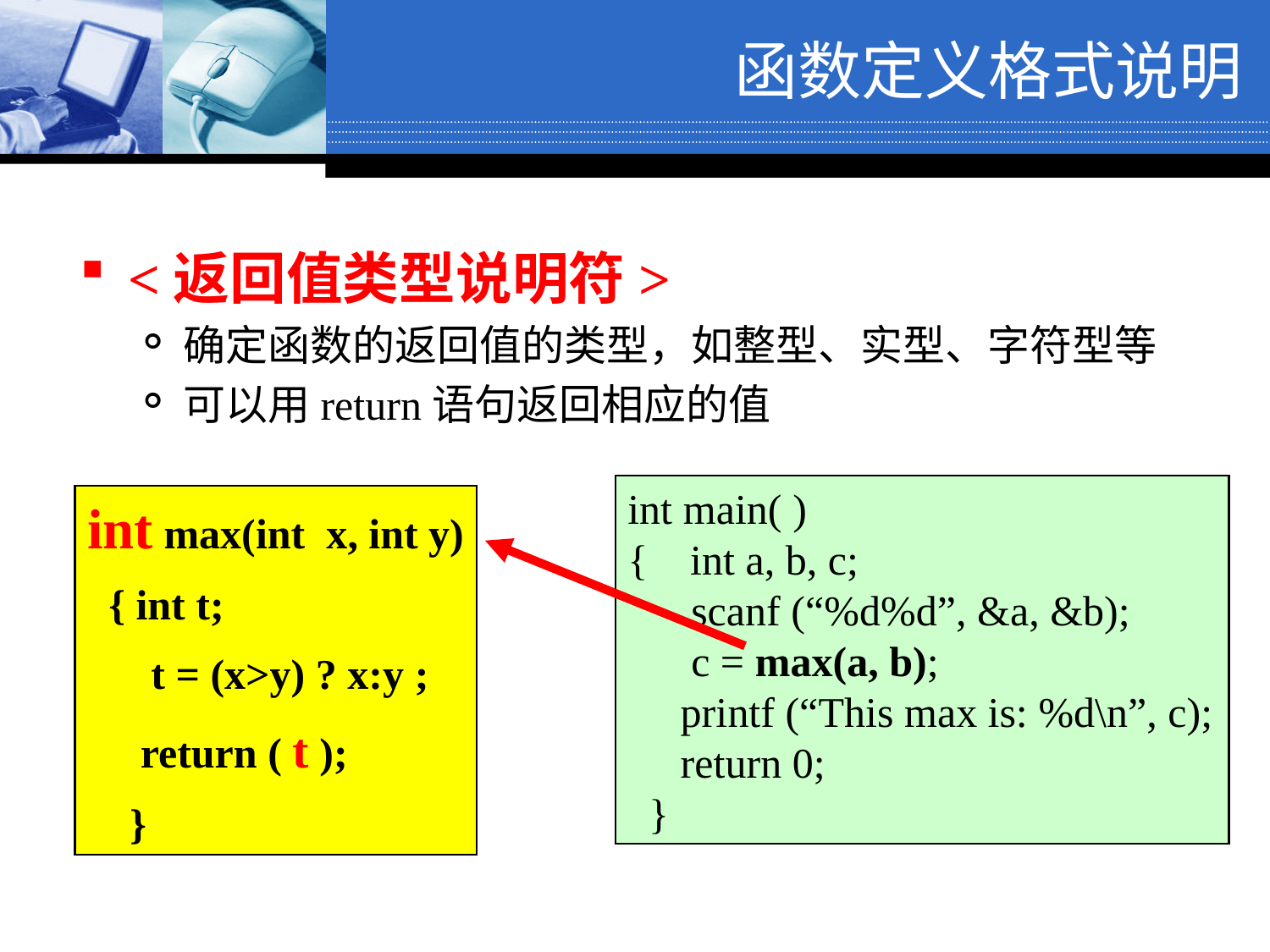

函数定义格式说明
<返回值类型说明符>
确定函数的返回值的类型，如整型、实型、字符型等
可以用return语句返回相应的值

int main( )
{    int a, b, c;
      scanf (“%d%d”, &a, &b);
      c = max(a, b);
     printf (“This max is: %d\n”, c);
     return 0;
  }
int max(int  x, int y)
  { int t;
      t = (x>y) ? x:y ;
     return ( t );
    }